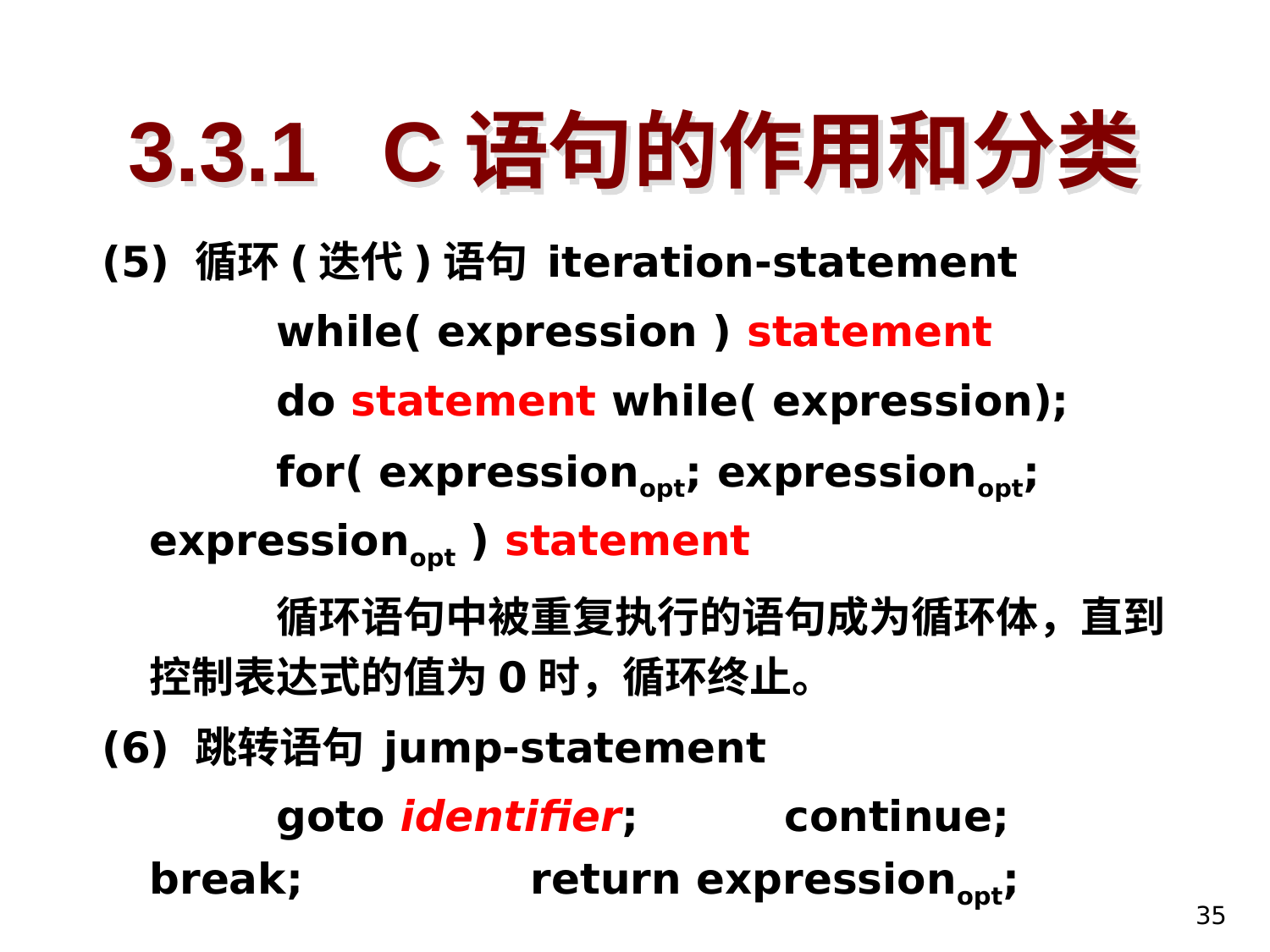

# 3.3.1 	C语句的作用和分类
(5) 循环(迭代)语句 iteration-statement
		while( expression ) statement
		do statement while( expression);
		for( expressionopt; expressionopt; expressionopt ) statement
		循环语句中被重复执行的语句成为循环体，直到控制表达式的值为0时，循环终止。
(6) 跳转语句 jump-statement
		goto identifier; 		continue;		break;		return expressionopt;
35